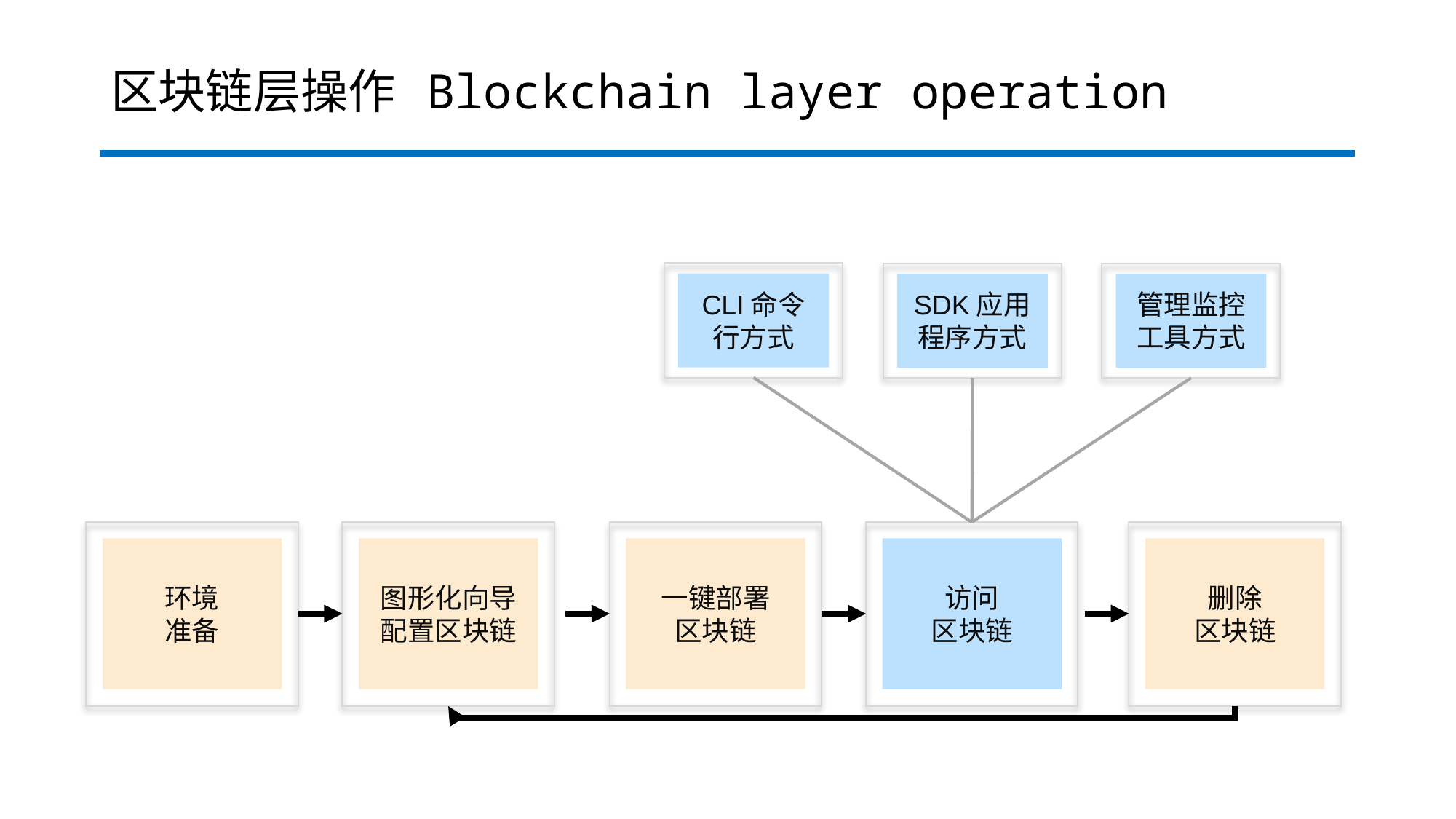

# 区块链层操作  Blockchain layer operation

CLI命令行方式

SDK应用程序方式

管理监控工具方式

环境
准备

图形化向导
配置区块链

一键部署
区块链

访问
区块链

删除
区块链